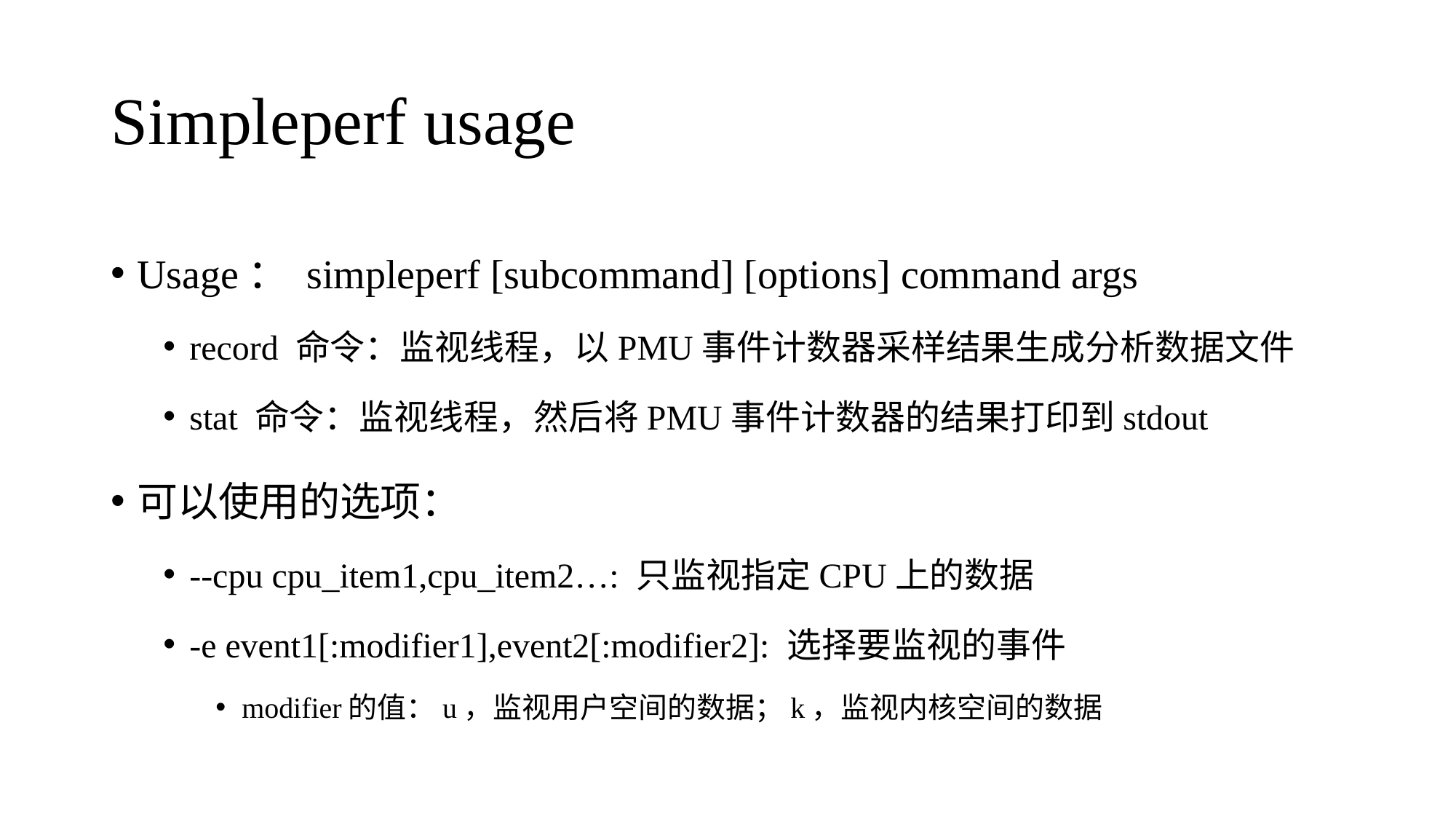

# Simpleperf usage
Usage： simpleperf [subcommand] [options] command args
record 命令：监视线程，以PMU事件计数器采样结果生成分析数据文件
stat 命令：监视线程，然后将PMU事件计数器的结果打印到stdout
可以使用的选项：
--cpu cpu_item1,cpu_item2…: 只监视指定CPU上的数据
-e event1[:modifier1],event2[:modifier2]: 选择要监视的事件
modifier的值：u，监视用户空间的数据；k，监视内核空间的数据